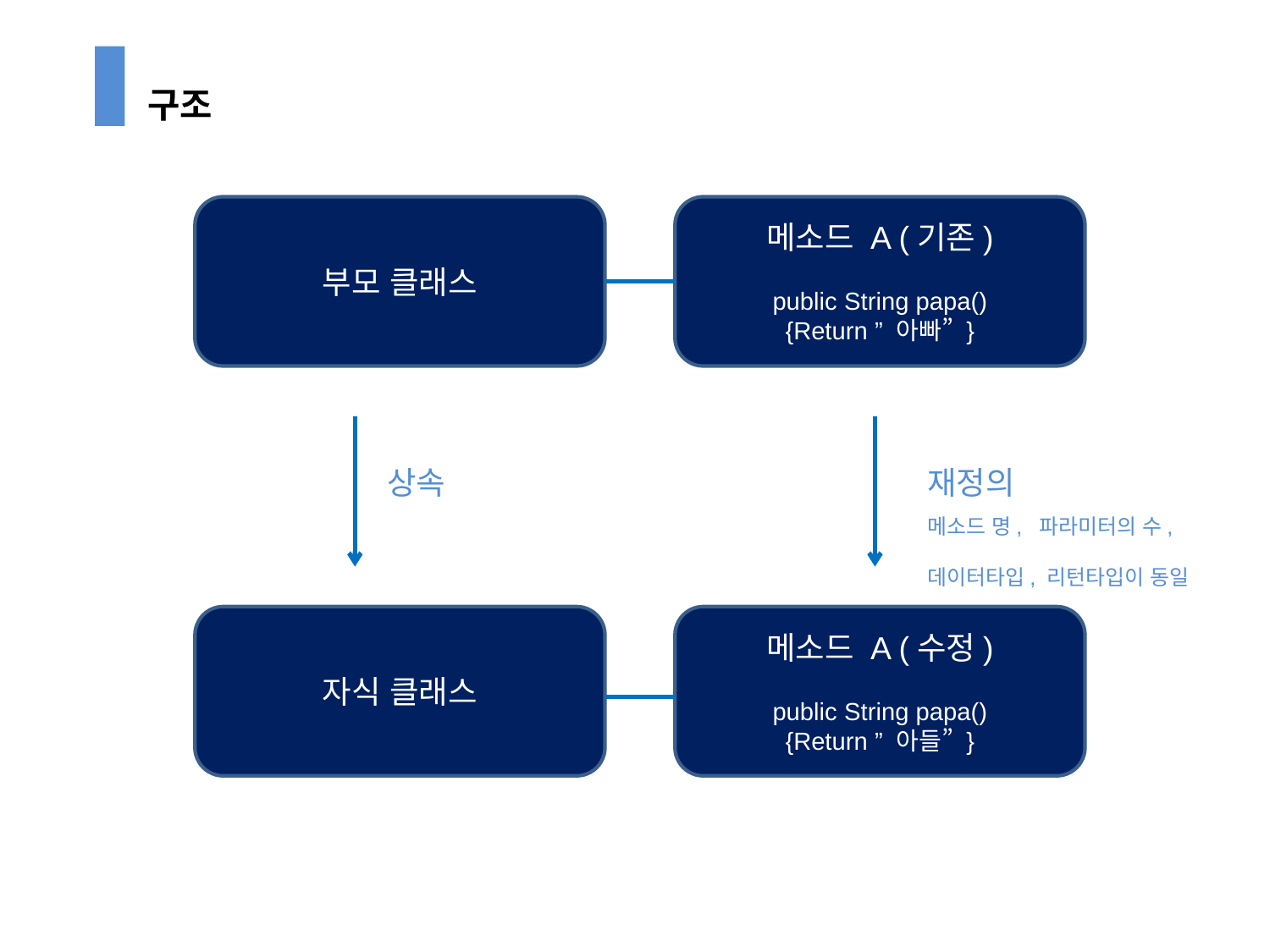

구조
부모 클래스
메소드 A (기존)

public String papa()
{Return ” 아빠” }

메소드 명,  파라미터의 수,

데이터타입, 리턴타입이 동일

상속
재정의
자식 클래스
메소드 A (수정)

public String papa()
{Return ” 아들” }